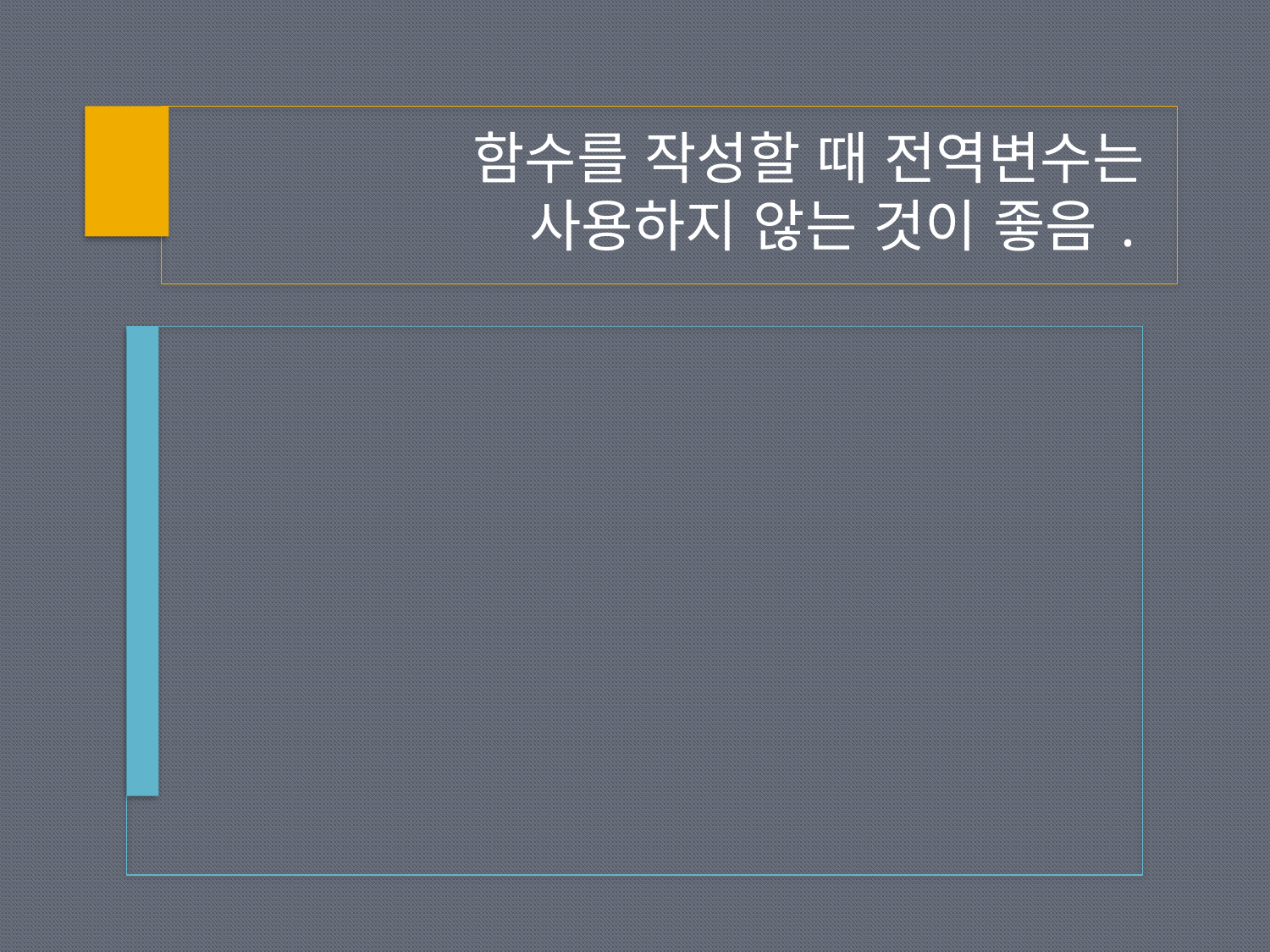

# 함수를 작성할 때 전역변수는 사용하지 않는 것이 좋음.